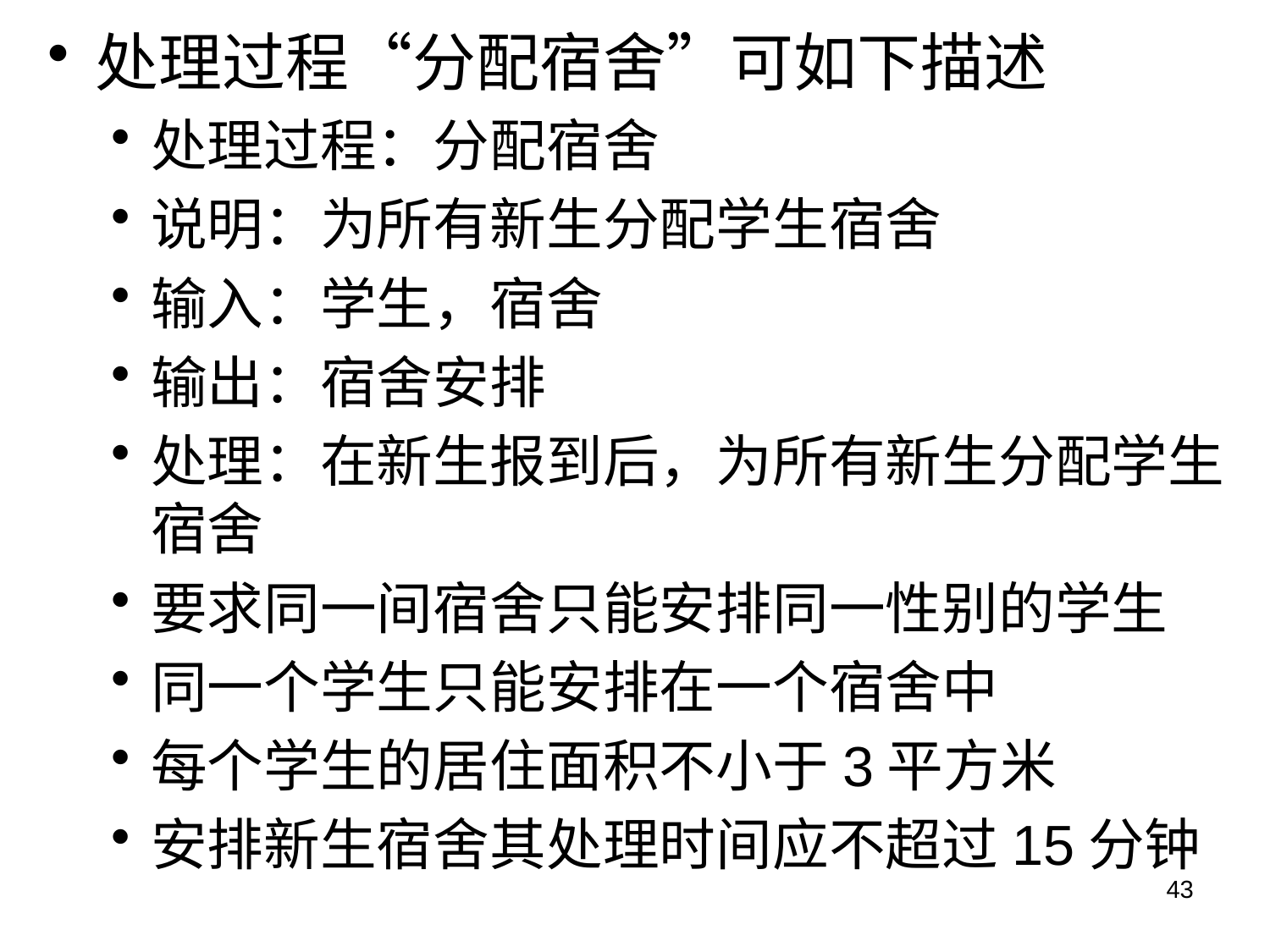

处理过程“分配宿舍”可如下描述
处理过程：分配宿舍
说明：为所有新生分配学生宿舍
输入：学生，宿舍
输出：宿舍安排
处理：在新生报到后，为所有新生分配学生宿舍
要求同一间宿舍只能安排同一性别的学生
同一个学生只能安排在一个宿舍中
每个学生的居住面积不小于3平方米
安排新生宿舍其处理时间应不超过15分钟
43